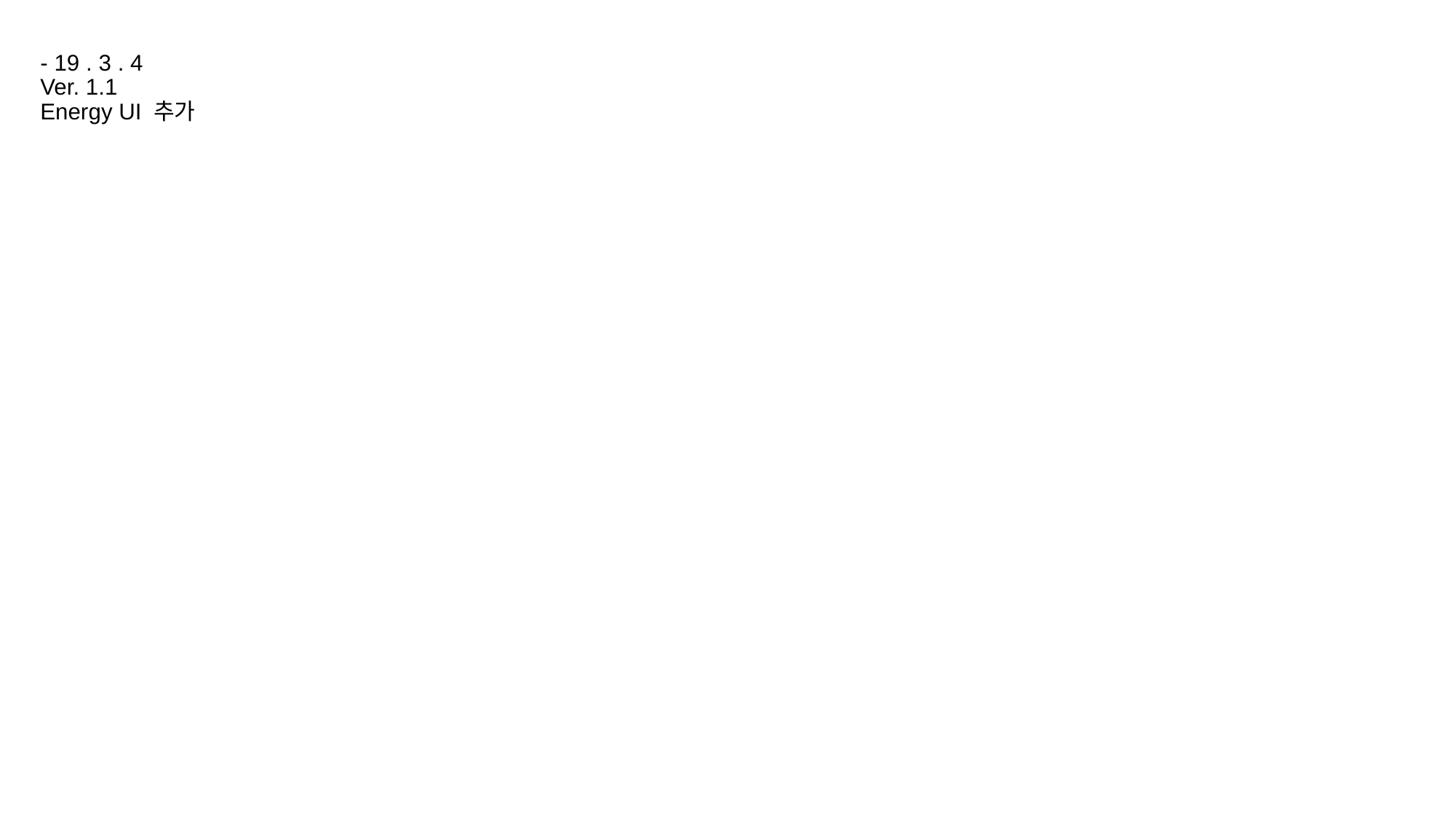

- 19 . 3 . 4
Ver. 1.1
Energy UI 추가